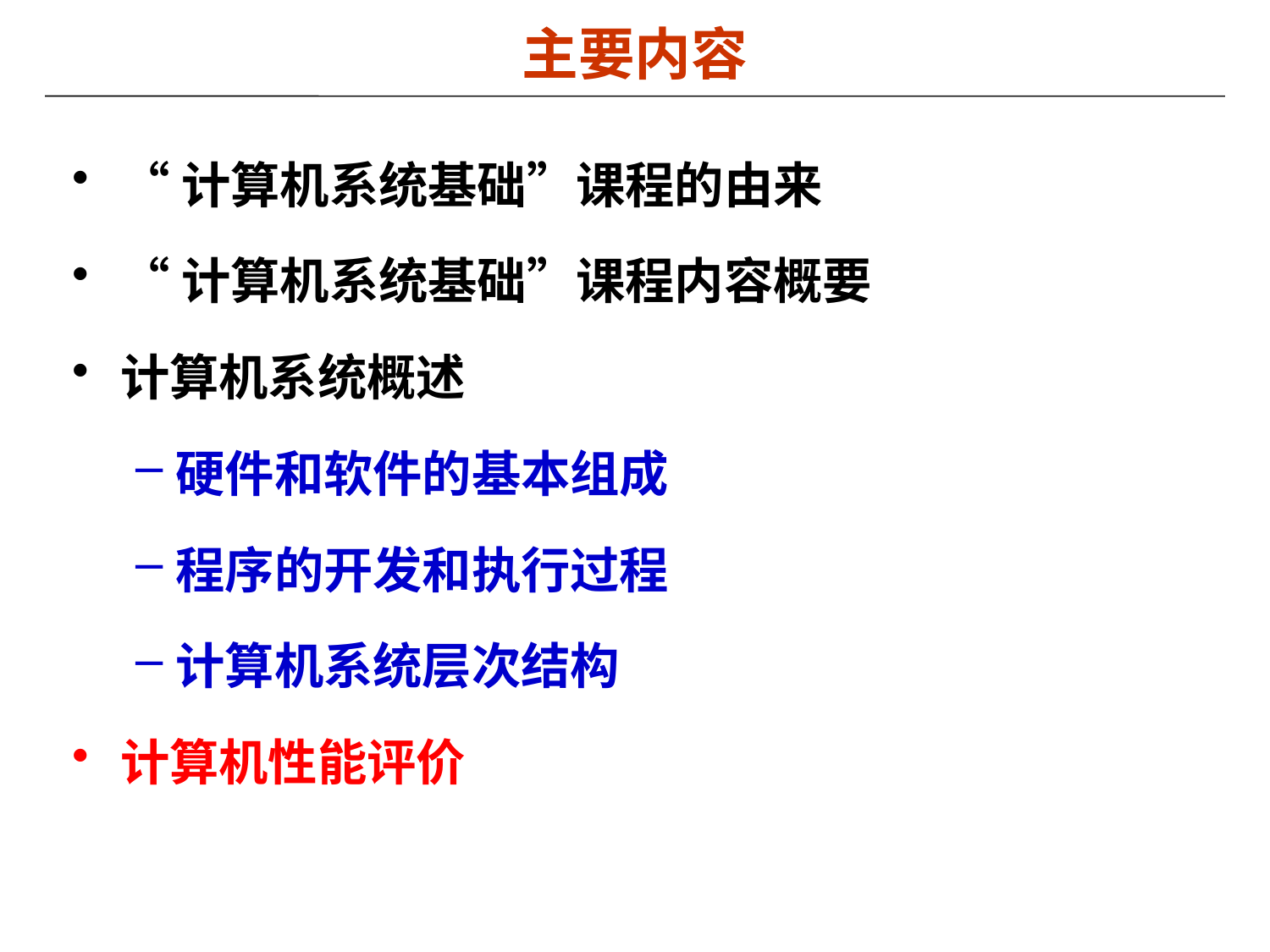

主要内容
“计算机系统基础”课程的由来
“计算机系统基础”课程内容概要
计算机系统概述
硬件和软件的基本组成
程序的开发和执行过程
计算机系统层次结构
计算机性能评价